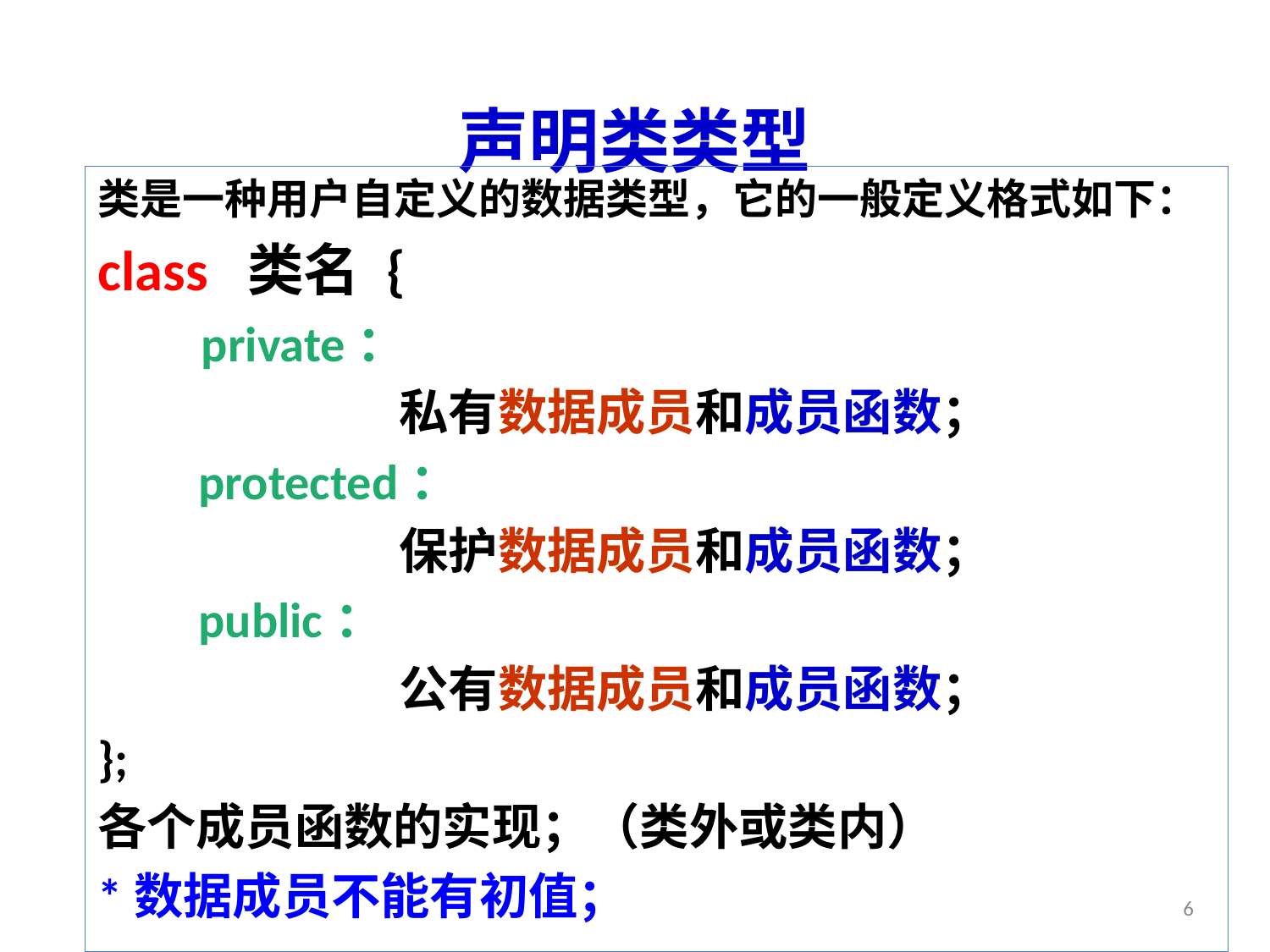

# 声明类类型
类是一种用户自定义的数据类型，它的一般定义格式如下：
class  类名 {
   	     private：
			私有数据成员和成员函数；
         protected：
			保护数据成员和成员函数；
         public：
			公有数据成员和成员函数；
};
各个成员函数的实现；（类外或类内）
*数据成员不能有初值；
6